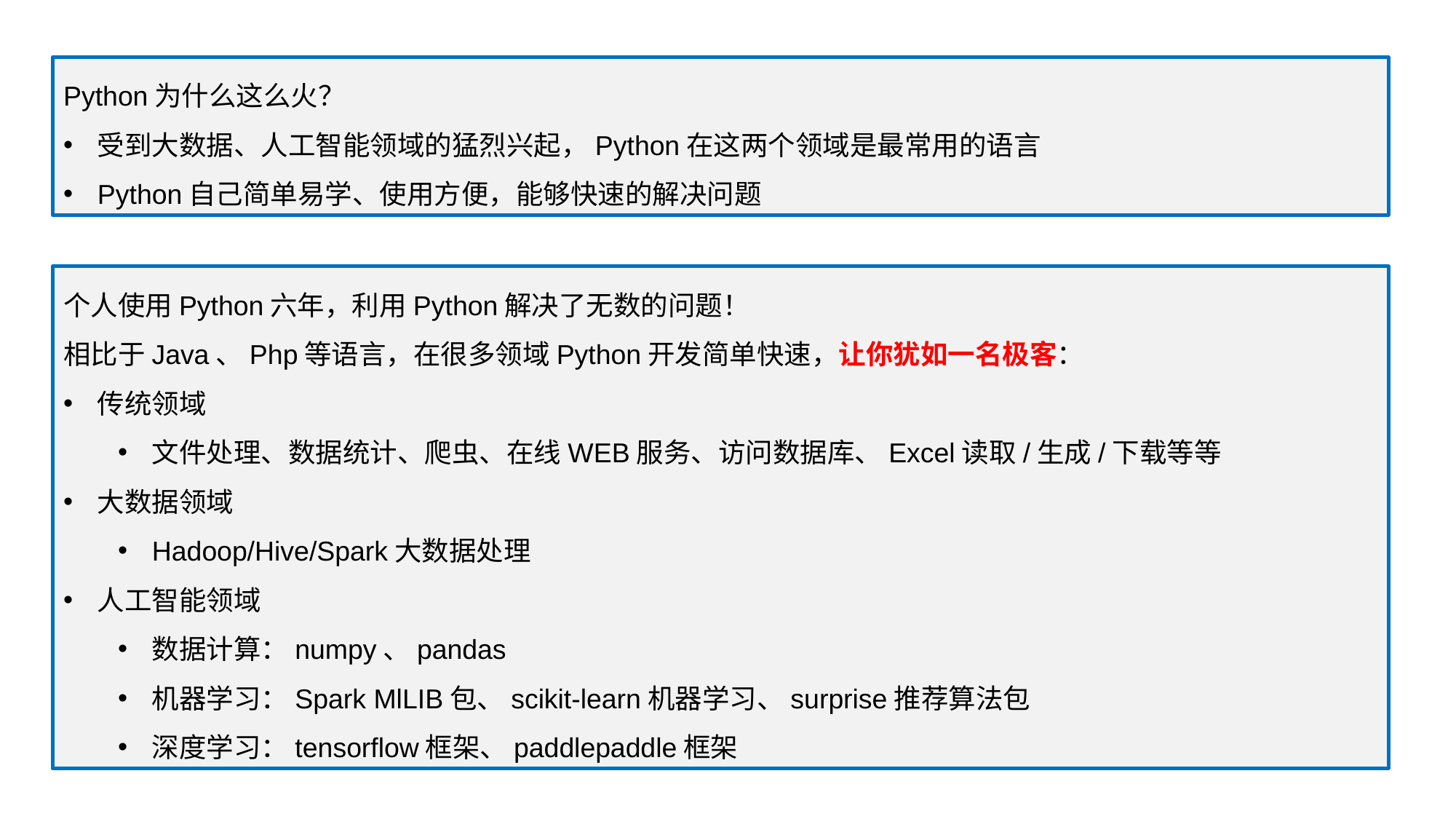

Python为什么这么火？
受到大数据、人工智能领域的猛烈兴起，Python在这两个领域是最常用的语言
Python自己简单易学、使用方便，能够快速的解决问题
个人使用Python六年，利用Python解决了无数的问题！
相比于Java、Php等语言，在很多领域Python开发简单快速，让你犹如一名极客：
传统领域
文件处理、数据统计、爬虫、在线WEB服务、访问数据库、Excel读取/生成/下载等等
大数据领域
Hadoop/Hive/Spark大数据处理
人工智能领域
数据计算：numpy、pandas
机器学习：Spark MlLIB包、scikit-learn机器学习、surprise推荐算法包
深度学习：tensorflow框架、paddlepaddle框架